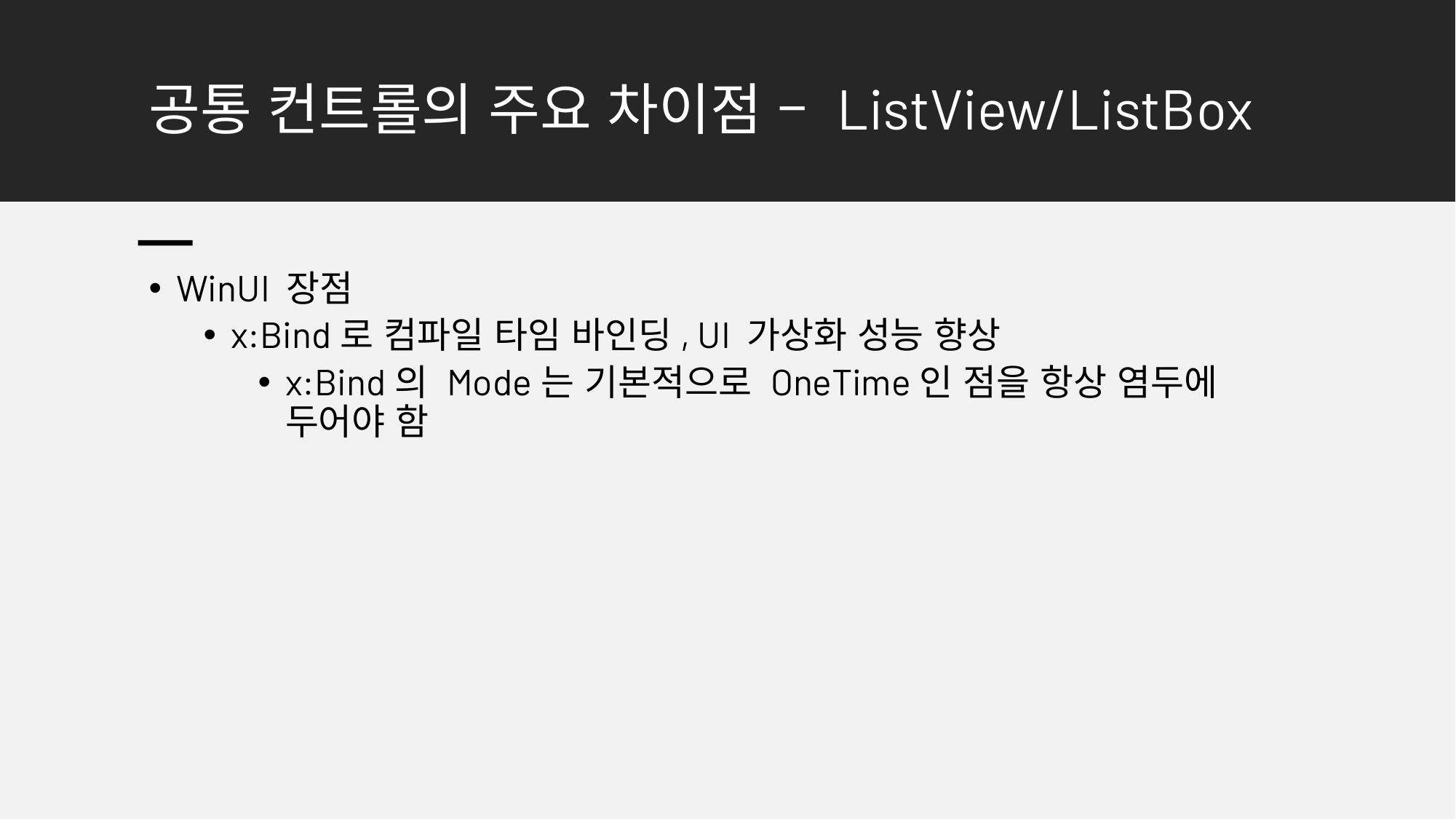

# 공통 컨트롤의 주요 차이점 – ListView/ListBox

WinUI 장점
x:Bind로 컴파일 타임 바인딩, UI 가상화 성능 향상
x:Bind의 Mode는 기본적으로 OneTime인 점을 항상 염두에 두어야 함